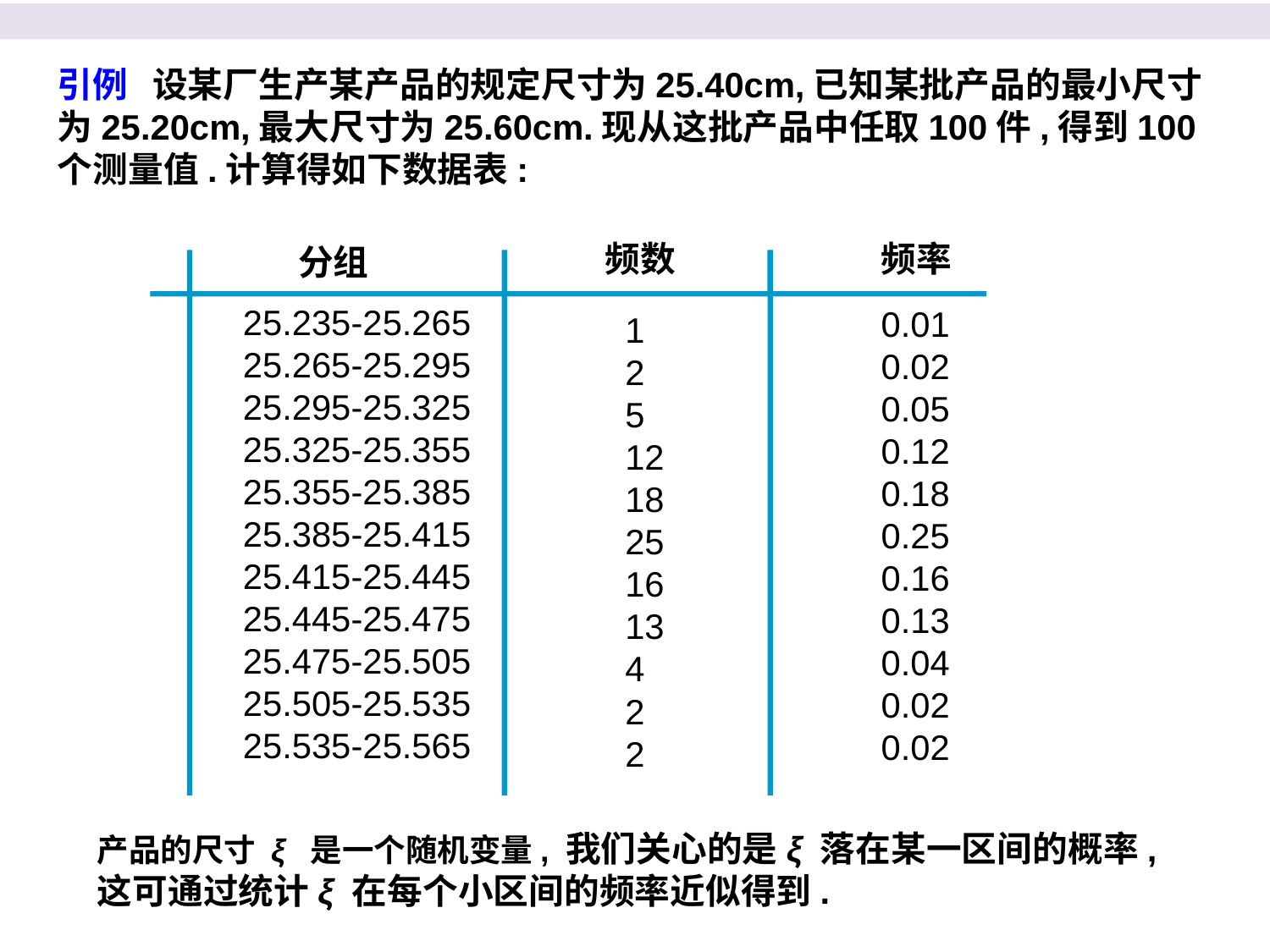

引例   设某厂生产某产品的规定尺寸为25.40cm,已知某批产品的最小尺寸为25.20cm,最大尺寸为25.60cm.现从这批产品中任取100件,得到100个测量值.计算得如下数据表:
频数
频率
      分组
25.235-25.265 25.265-25.295 25.295-25.325 25.325-25.355 25.355-25.385 25.385-25.415 25.415-25.445 25.445-25.475 25.475-25.505 25.505-25.535 25.535-25.565

0.01 0.02 0.05 0.12 0.18 0.25 0.16 0.13 0.04 0.02 0.02
1 2 5 12 18 25 16 13 4 2 2
产品的尺寸 ξ  是一个随机变量, 我们关心的是ξ 落在某一区间的概率, 这可通过统计ξ 在每个小区间的频率近似得到.